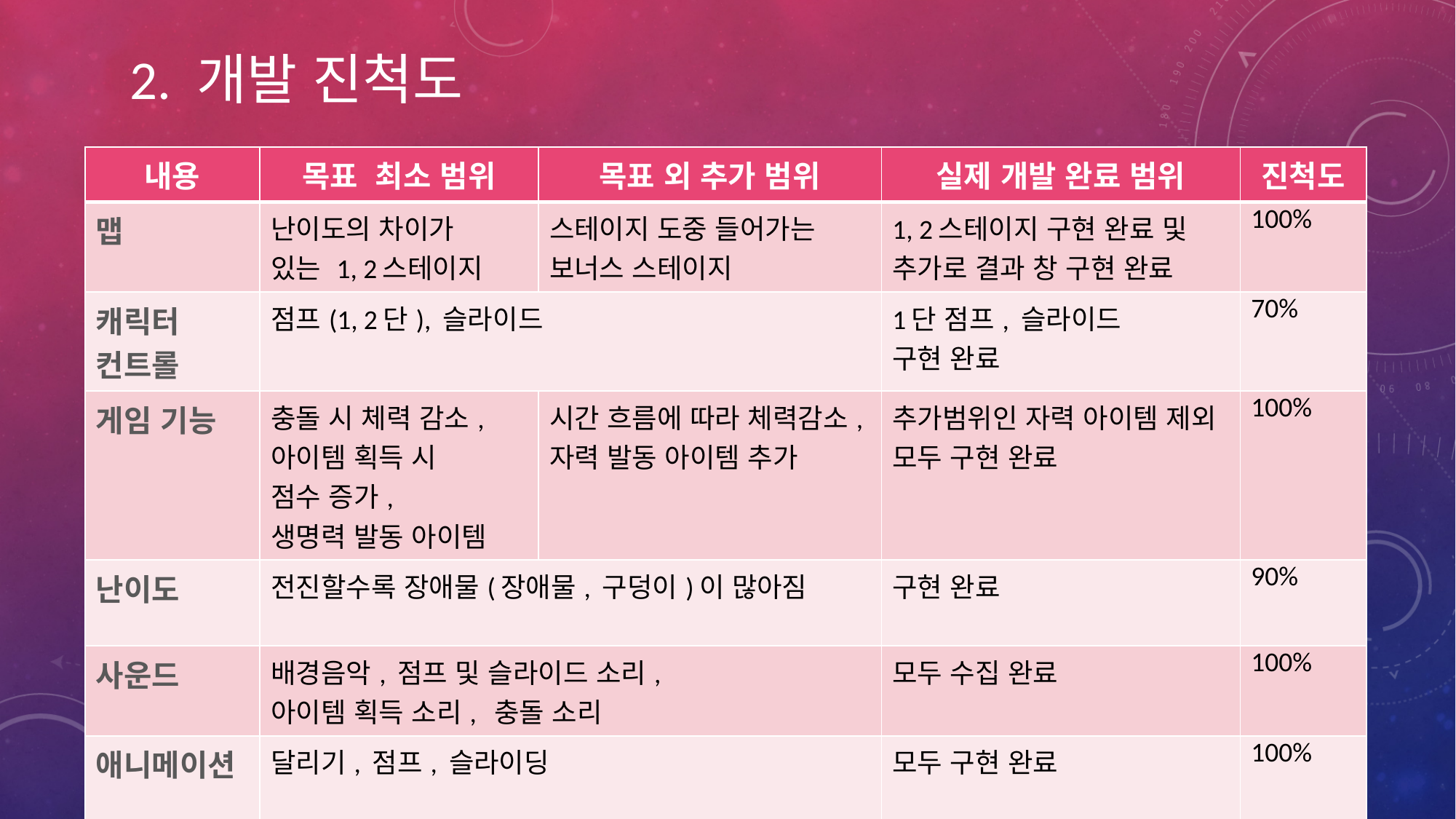

# 2. 개발 진척도
| 내용 | 목표 최소 범위 | 목표 외 추가 범위 | 실제 개발 완료 범위 | 진척도 |
| --- | --- | --- | --- | --- |
| 맵 | 난이도의 차이가 있는 1, 2스테이지 | 스테이지 도중 들어가는 보너스 스테이지 | 1, 2스테이지 구현 완료 및 추가로 결과 창 구현 완료 | 100% |
| 캐릭터 컨트롤 | 점프(1, 2단), 슬라이드 |  | 1단 점프, 슬라이드 구현 완료 | 70% |
| 게임 기능 | 충돌 시 체력 감소, 아이템 획득 시 점수 증가, 생명력 발동 아이템 | 시간 흐름에 따라 체력감소, 자력 발동 아이템 추가 | 추가범위인 자력 아이템 제외 모두 구현 완료 | 100% |
| 난이도 | 전진할수록 장애물(장애물, 구덩이)이 많아짐 |  | 구현 완료 | 90% |
| 사운드 | 배경음악, 점프 및 슬라이드 소리, 아이템 획득 소리, 충돌 소리 |  | 모두 수집 완료 | 100% |
| 애니메이션 | 달리기, 점프, 슬라이딩 |  | 모두 구현 완료 | 100% |